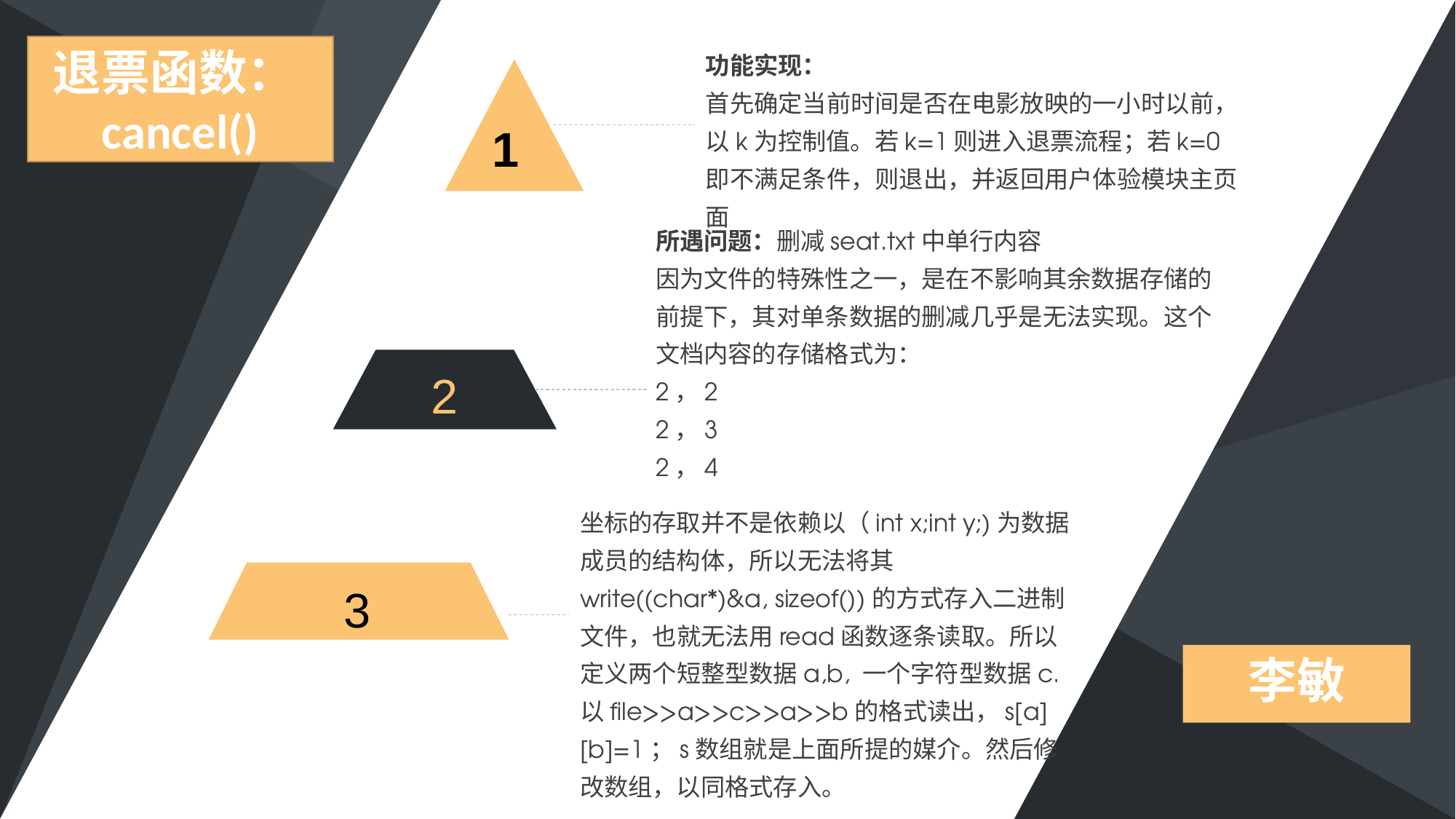

退票函数：cancel()
功能实现：
首先确定当前时间是否在电影放映的一小时以前，以k为控制值。若k=1则进入退票流程；若k=0即不满足条件，则退出，并返回用户体验模块主页面

1
所遇问题：删减seat.txt中单行内容
因为文件的特殊性之一，是在不影响其余数据存储的前提下，其对单条数据的删减几乎是无法实现。这个文档内容的存储格式为：
2，2
2，3
2，4

TEXT
2

坐标的存取并不是依赖以（int x;int y;)为数据成员的结构体，所以无法将其write((char*)&a, sizeof())的方式存入二进制文件，也就无法用read函数逐条读取。所以定义两个短整型数据a,b, 一个字符型数据c. 以file>>a>>c>>a>>b的格式读出，s[a][b]=1；s数组就是上面所提的媒介。然后修改数组，以同格式存入。
3

李敏